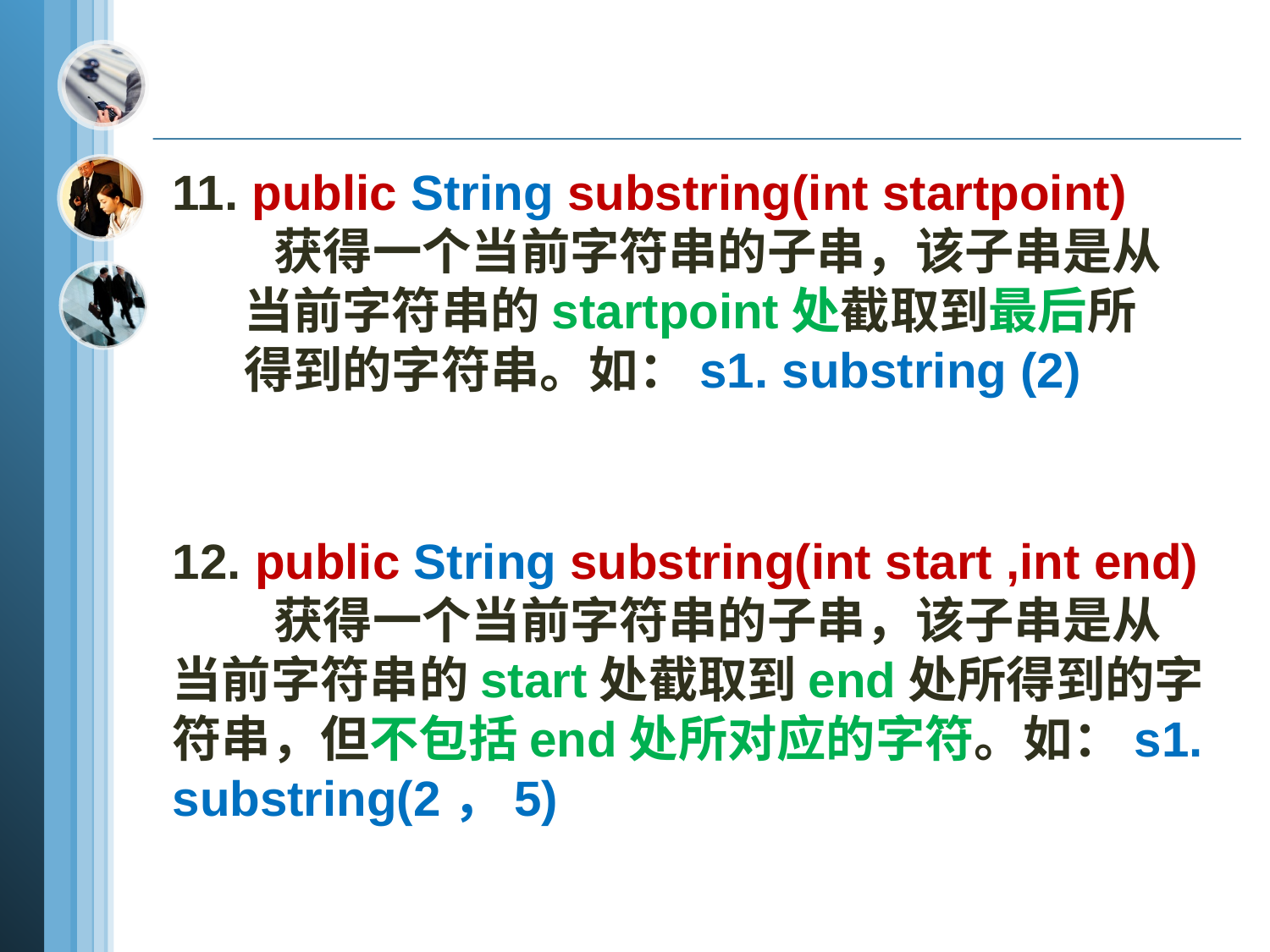

11. public String substring(int startpoint)
        获得一个当前字符串的子串，该子串是从当前字符串的startpoint处截取到最后所得到的字符串。如：s1. substring (2)
12. public String substring(int start ,int end)
        获得一个当前字符串的子串，该子串是从
当前字符串的start处截取到end处所得到的字
符串，但不包括end处所对应的字符。如：s1.
substring(2，5)